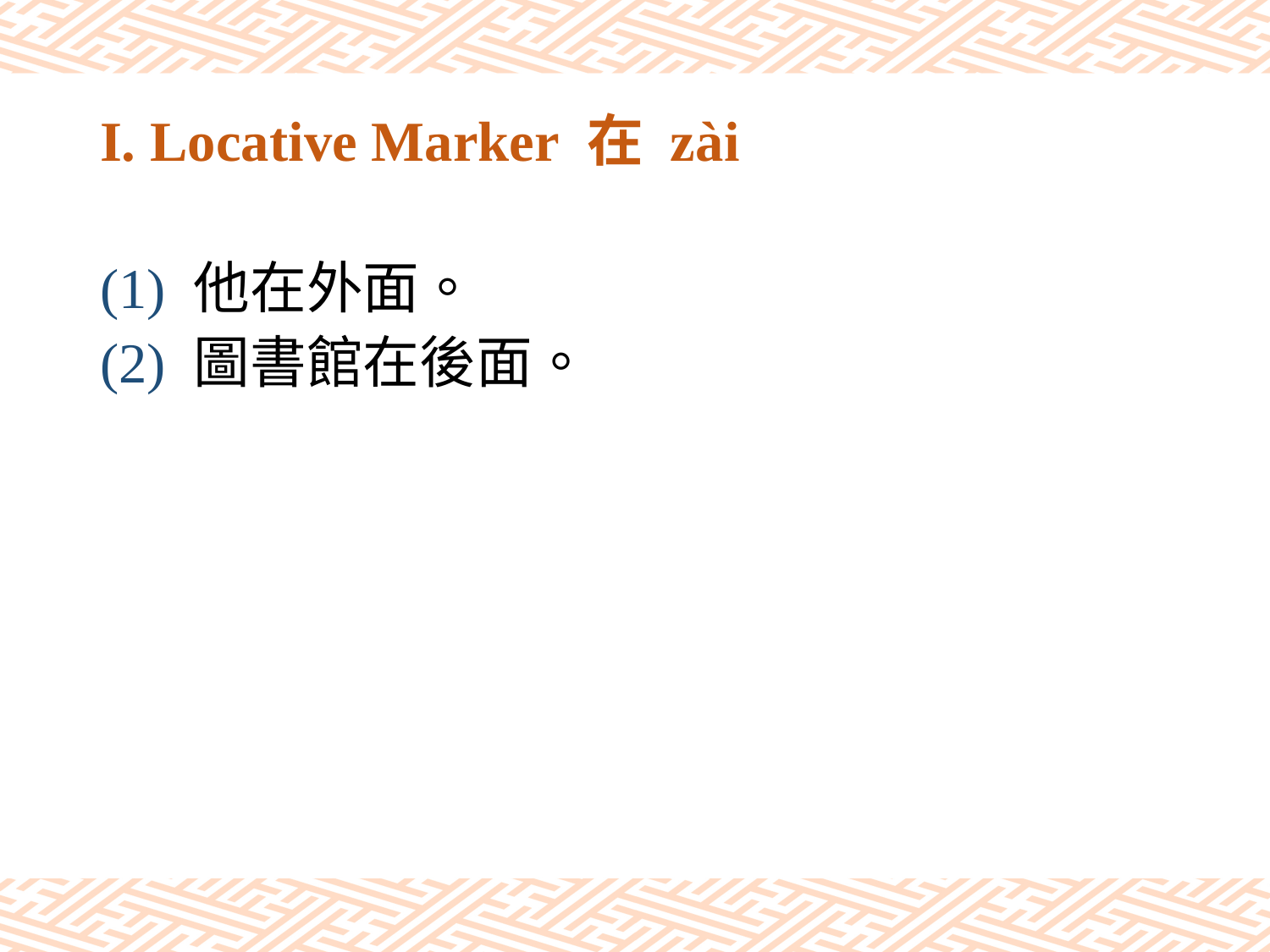

# I. Locative Marker 在 zài
(1) 他在外面。
(2) 圖書館在後面。